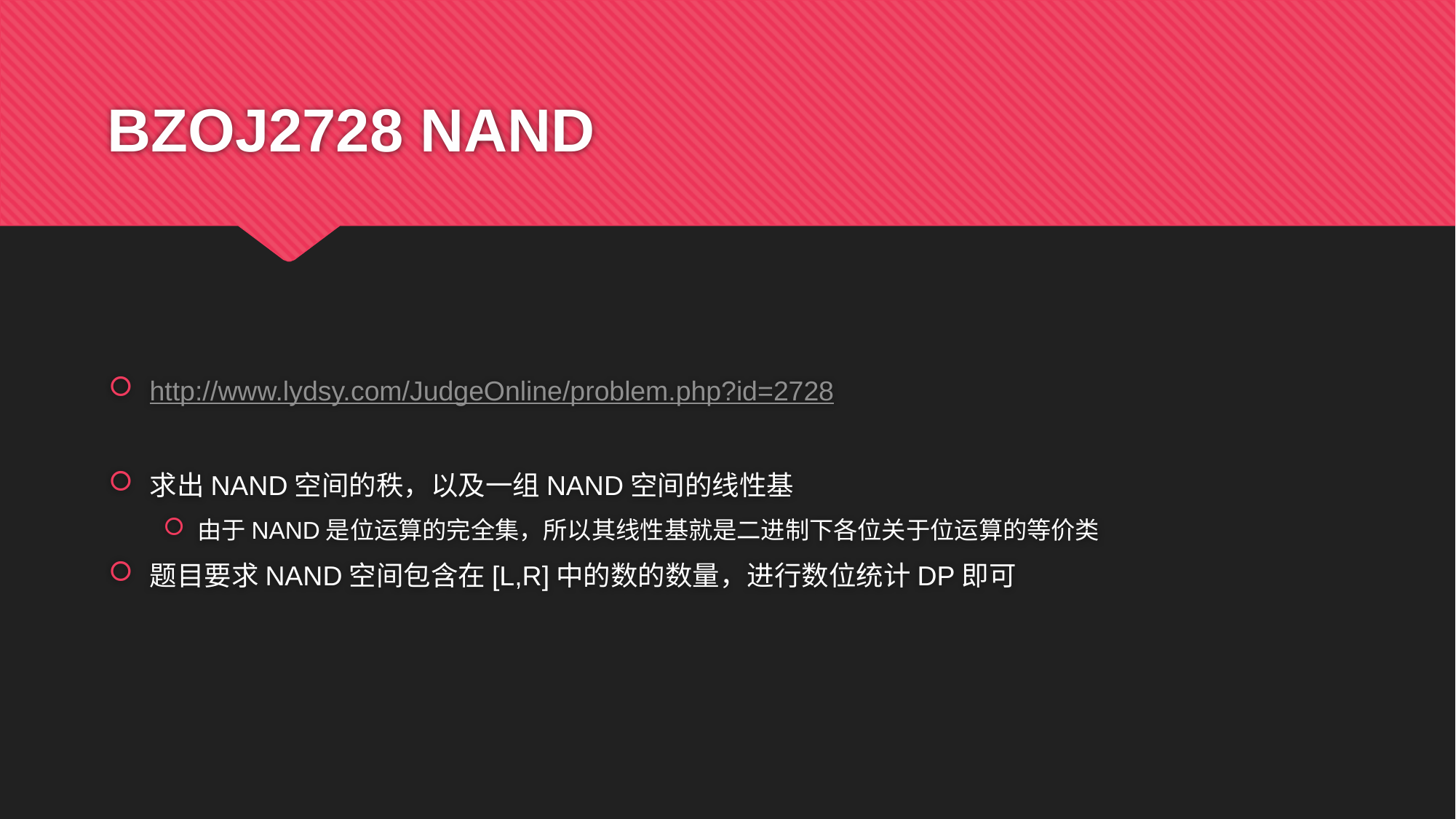

# BZOJ2728 NAND
http://www.lydsy.com/JudgeOnline/problem.php?id=2728

求出NAND空间的秩，以及一组NAND空间的线性基
由于NAND是位运算的完全集，所以其线性基就是二进制下各位关于位运算的等价类
题目要求NAND空间包含在[L,R]中的数的数量，进行数位统计DP即可